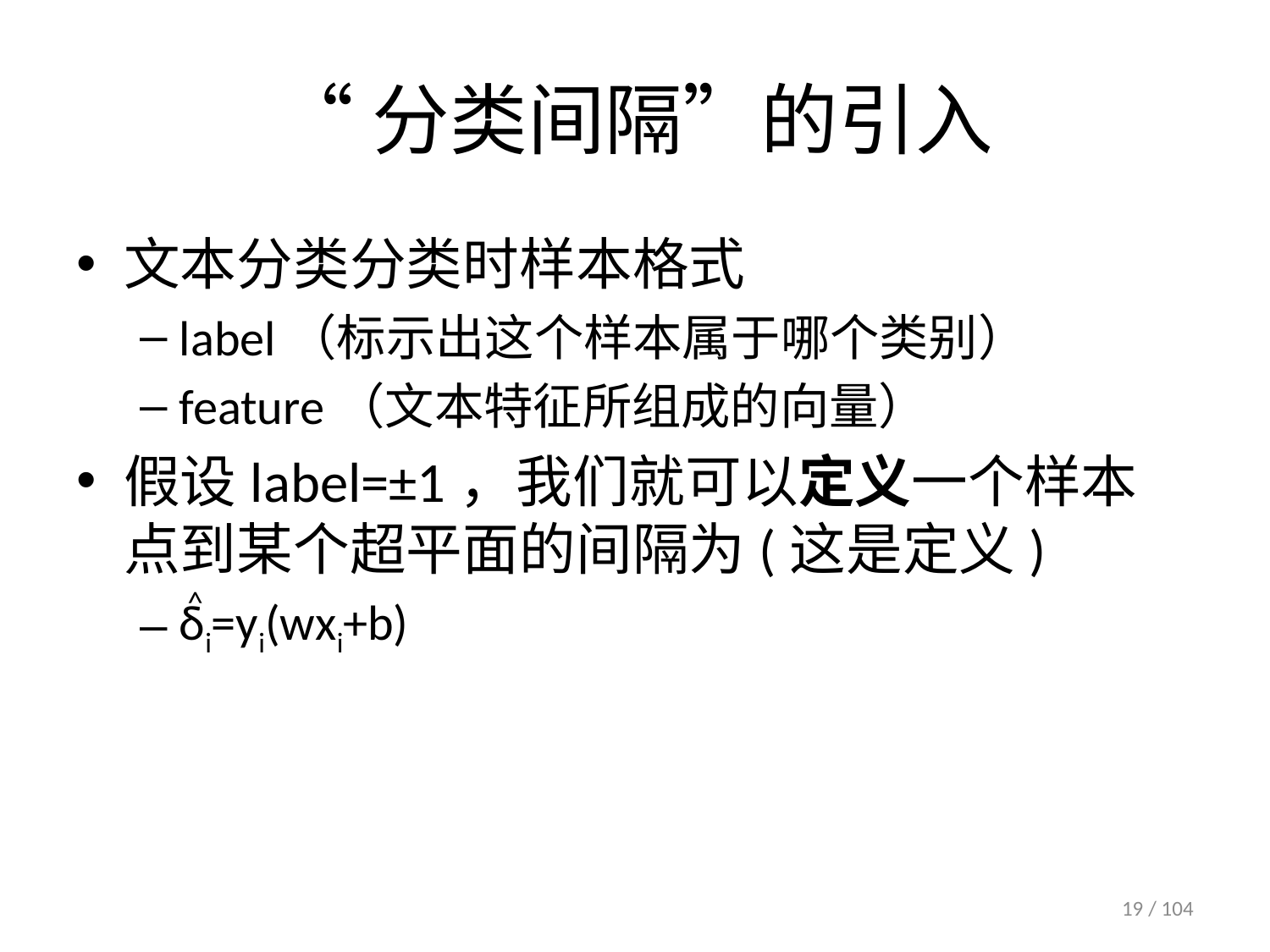

# “分类间隔”的引入
文本分类分类时样本格式
label（标示出这个样本属于哪个类别）
feature（文本特征所组成的向量）
假设label=±1，我们就可以定义一个样本点到某个超平面的间隔为(这是定义)
δi=yi(wxi+b)

^
19